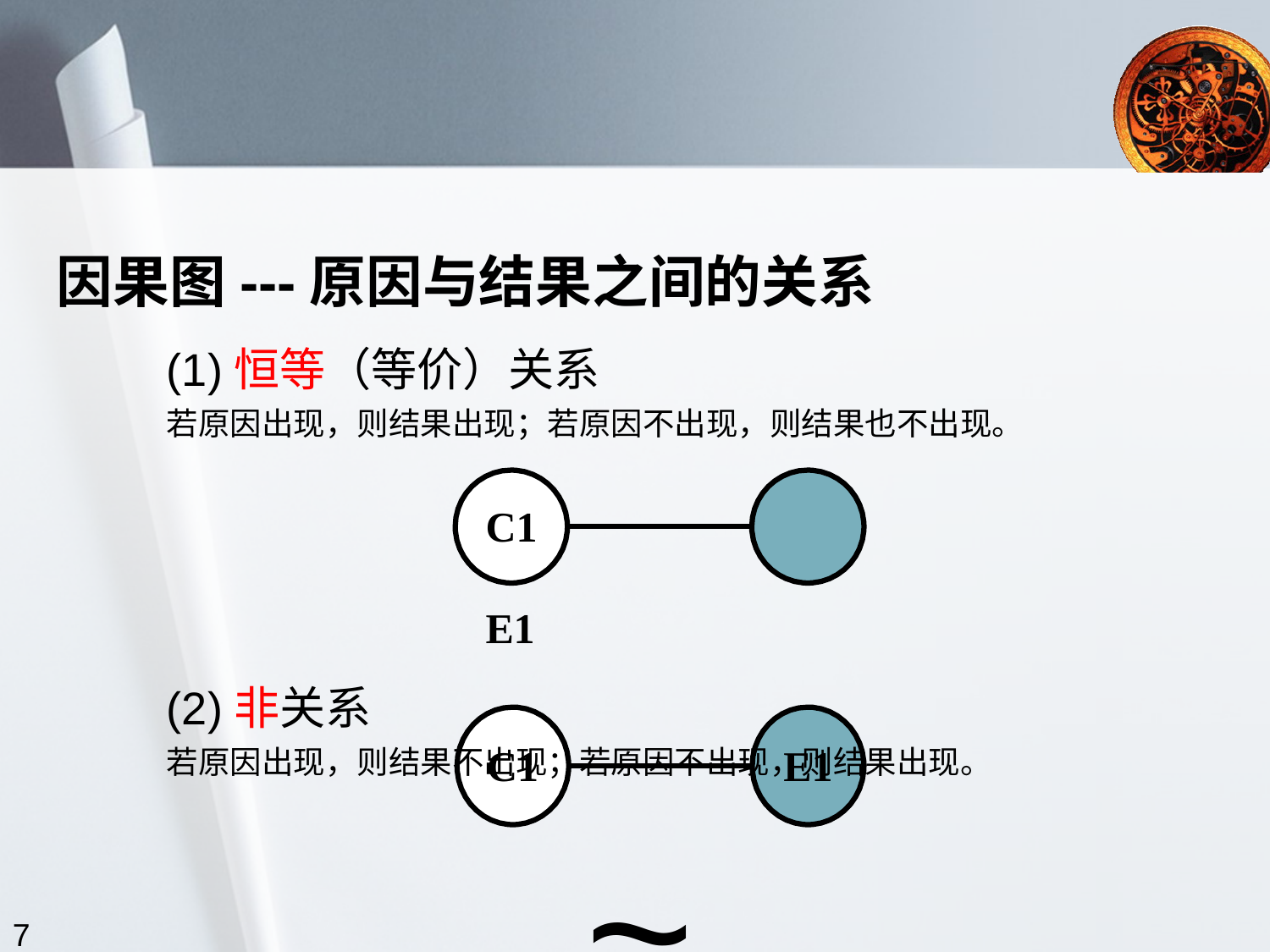

因果图---原因与结果之间的关系
(1)恒等（等价）关系
若原因出现，则结果出现；若原因不出现，则结果也不出现。

C1	E1

(2)非关系
若原因出现，则结果不出现；若原因不出现，则结果出现。

~

C1
E1

7